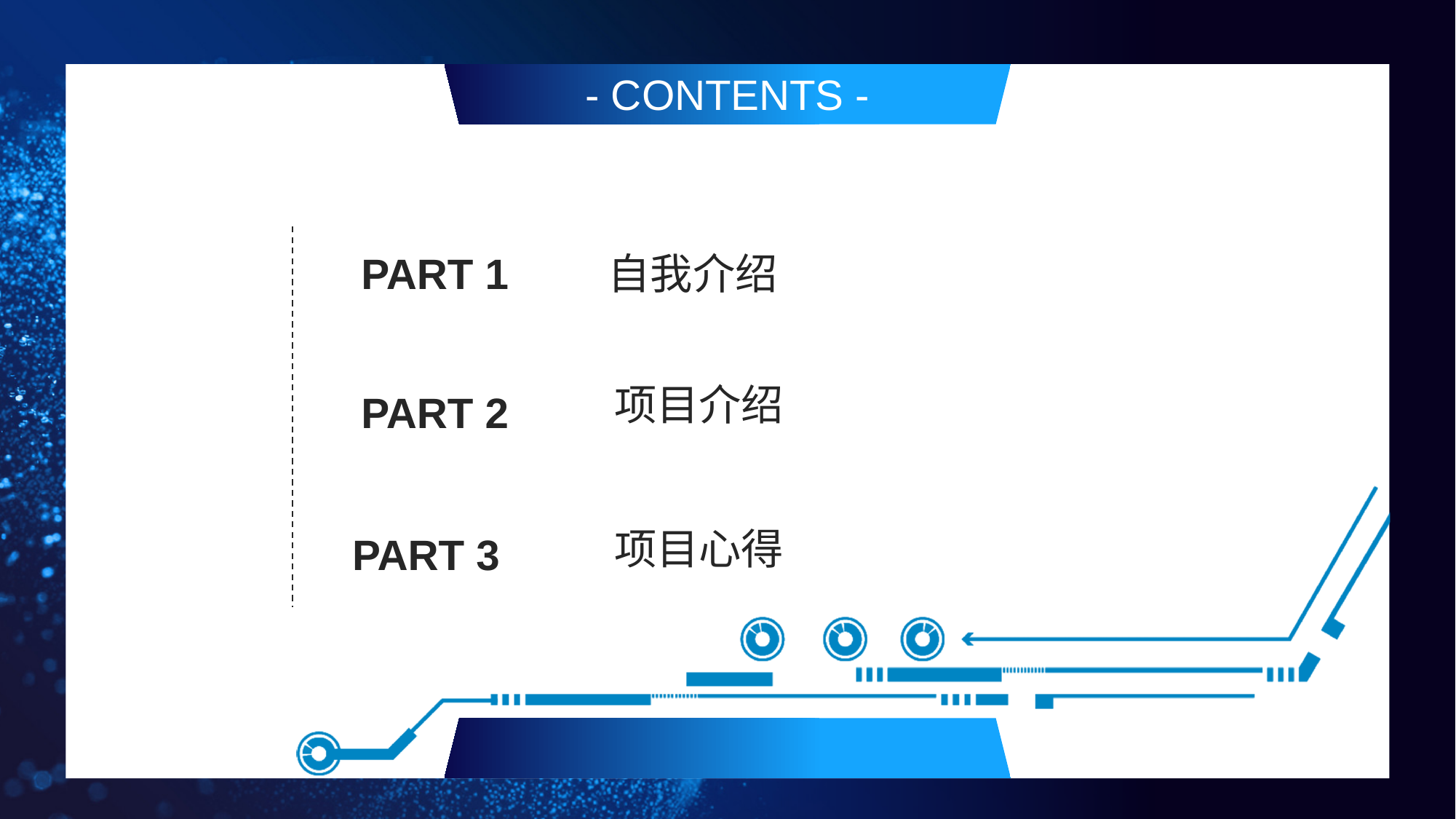

- CONTENTS -
PART 1
  自我介绍
项目介绍
PART 2
 项目心得
 PART 3